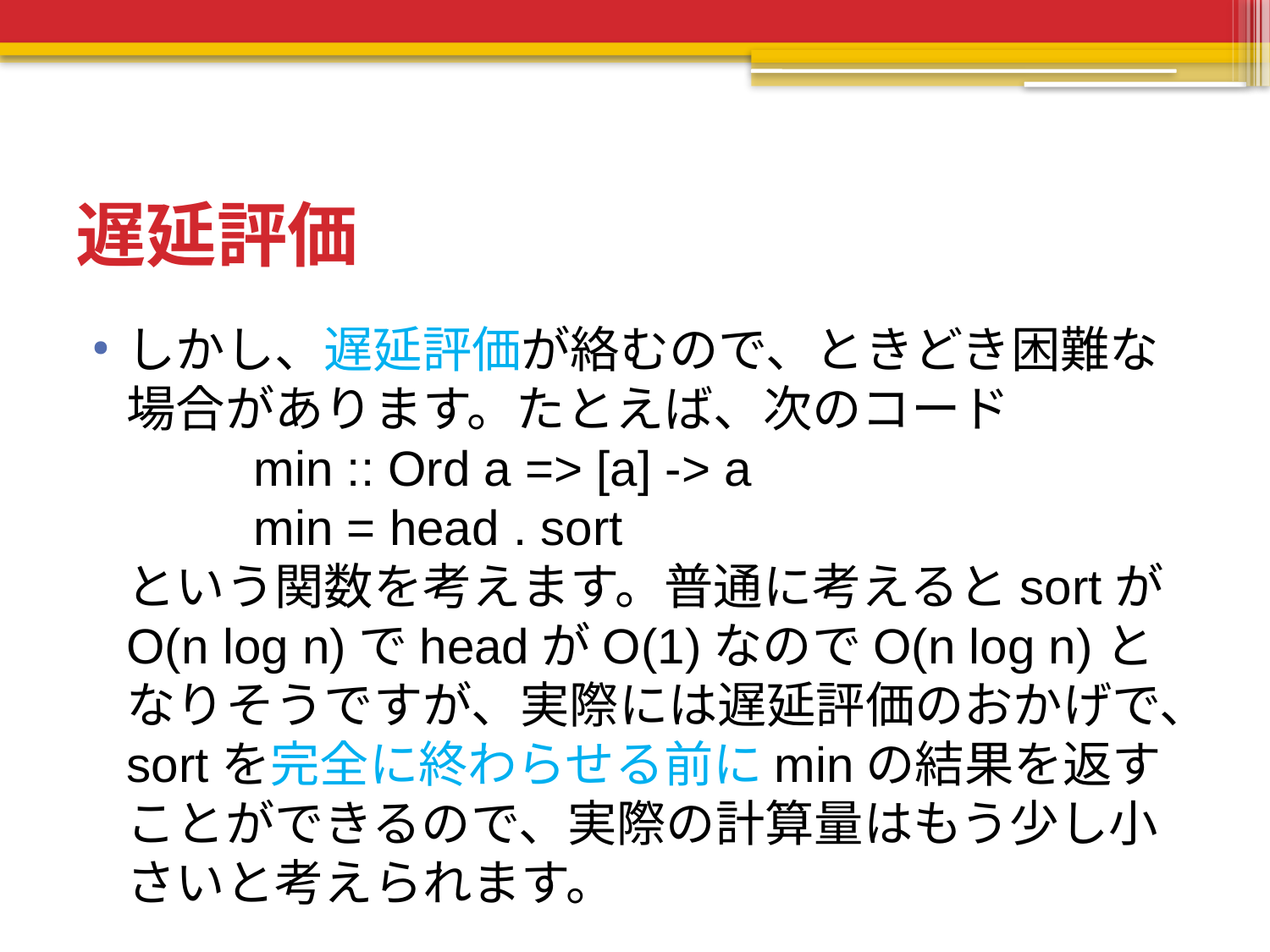

# 遅延評価
しかし、遅延評価が絡むので、ときどき困難な場合があります。たとえば、次のコード
	min :: Ord a => [a] -> a
	min = head . sort
という関数を考えます。普通に考えるとsortがO(n log n)でheadがO(1)なのでO(n log n)となりそうですが、実際には遅延評価のおかげで、sortを完全に終わらせる前にminの結果を返すことができるので、実際の計算量はもう少し小さいと考えられます。